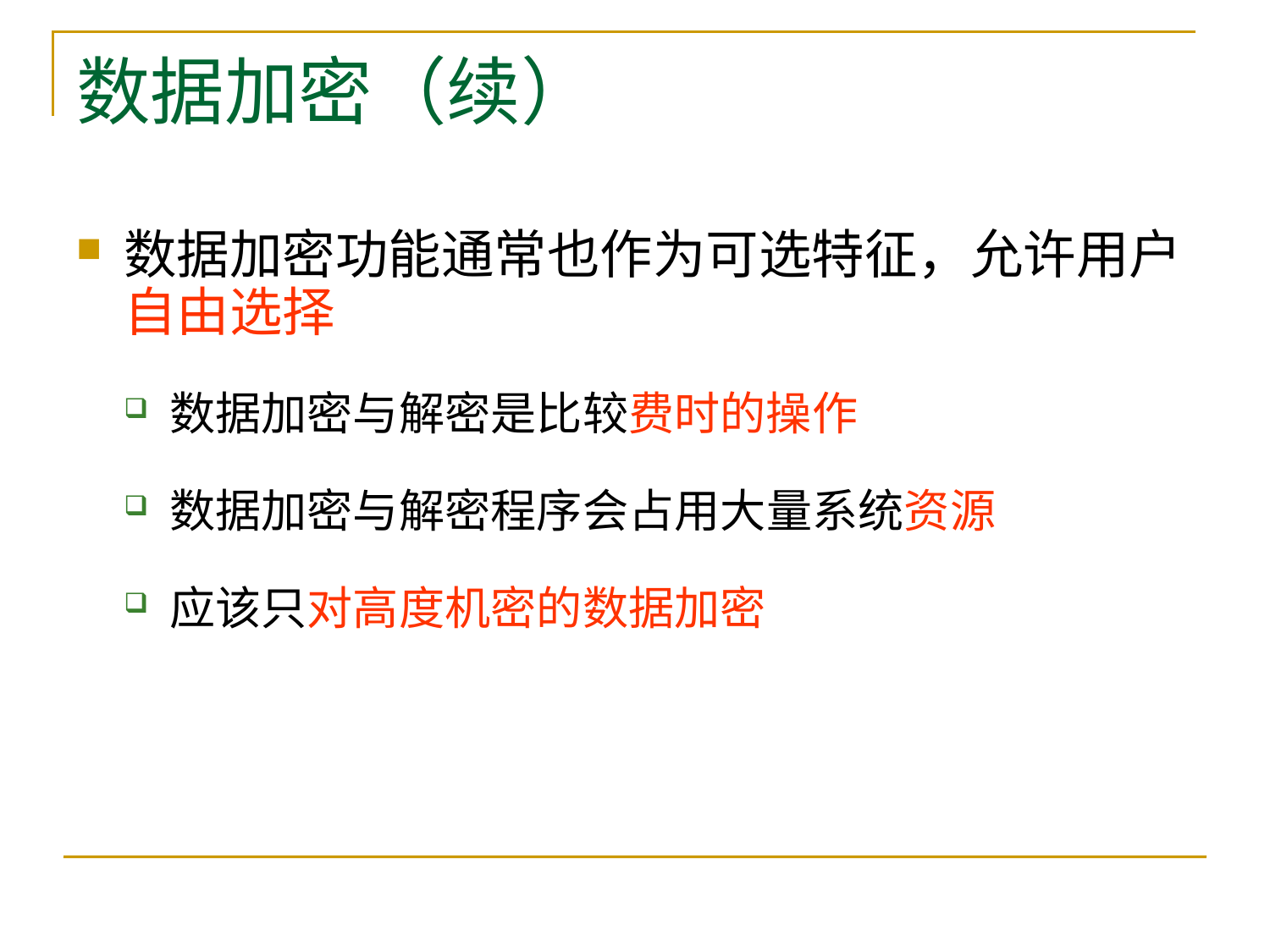

# 数据加密（续）
数据加密功能通常也作为可选特征，允许用户自由选择
数据加密与解密是比较费时的操作
数据加密与解密程序会占用大量系统资源
应该只对高度机密的数据加密